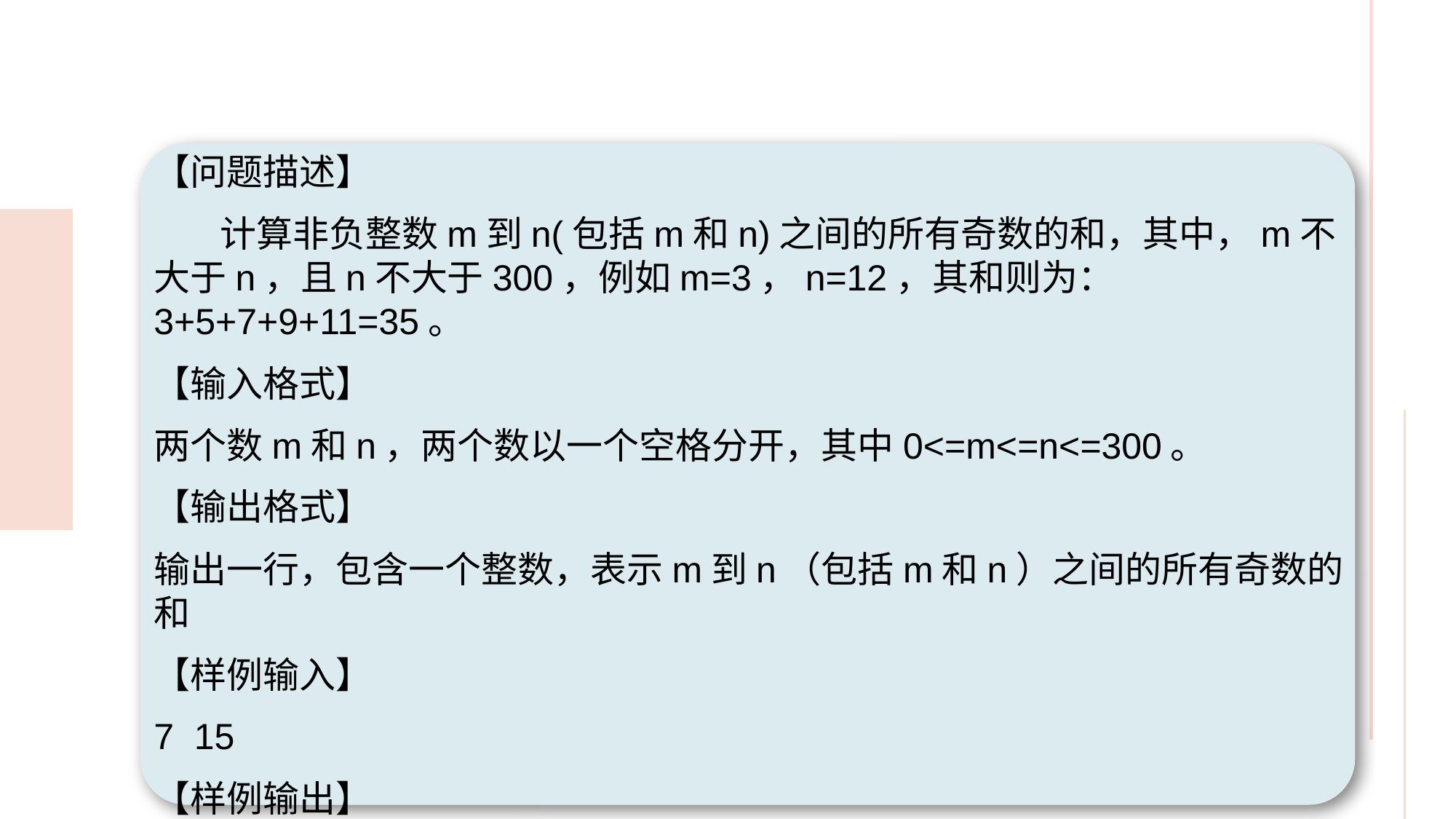

【问题描述】
       计算非负整数m到n(包括m和n)之间的所有奇数的和，其中，m不大于n，且n不大于300，例如m=3，n=12，其和则为：3+5+7+9+11=35。
【输入格式】
两个数m和n，两个数以一个空格分开，其中0<=m<=n<=300。
【输出格式】
输出一行，包含一个整数，表示m到n（包括m和n）之间的所有奇数的和
【样例输入】
7  15
【样例输出】
55